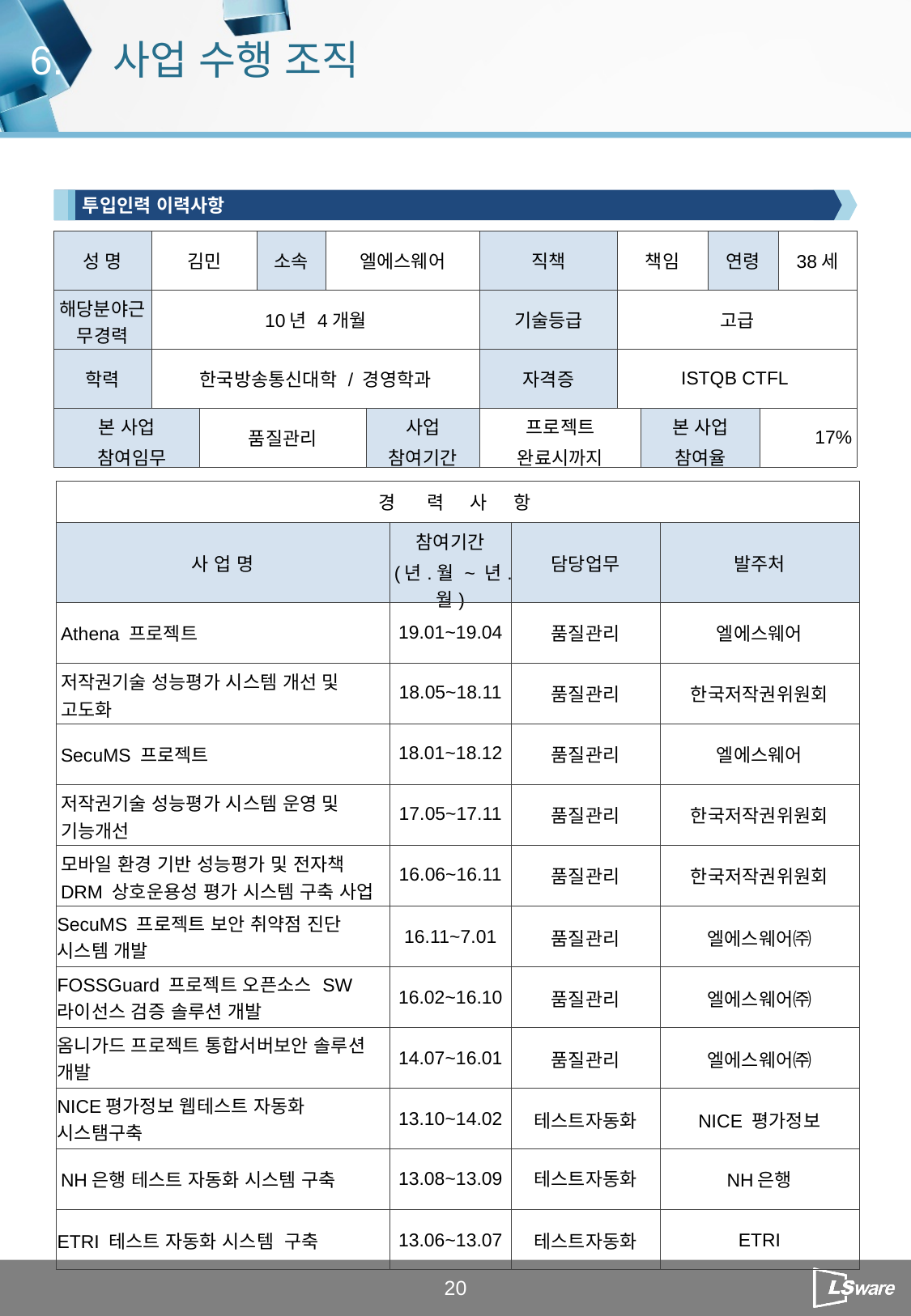

6.
사업 수행 조직

투입인력 이력사항
| 성 명 | 김민 |  | 소속 | 엘에스웨어 |  | 직책 | 책임 |  | 연령 |  | 38세 |
| --- | --- | --- | --- | --- | --- | --- | --- | --- | --- | --- | --- |
| 해당분야근무경력 | 10년 4개월 |  |  |  |  | 기술등급 | 고급 |  |  |  |  |
| 학력 | 한국방송통신대학 / 경영학과 |  |  |  |  | 자격증 | ISTQB CTFL |  |  |  |  |
| 본 사업 참여임무 |  | 품질관리 |  |  | 사업 참여기간 | 프로젝트 완료시까지 |  | 본 사업 참여율 |  | 17% |  |
| 경 력 사 항 |  |  |  |
| --- | --- | --- | --- |
| 사 업 명 | 참여기간 (년.월 ~ 년.월) | 담당업무 | 발주처 |
| Athena 프로젝트 | 19.01~19.04 | 품질관리 | 엘에스웨어 |
| 저작권기술 성능평가 시스템 개선 및 고도화 | 18.05~18.11 | 품질관리 | 한국저작권위원회 |
| SecuMS 프로젝트 | 18.01~18.12 | 품질관리 | 엘에스웨어 |
| 저작권기술 성능평가 시스템 운영 및 기능개선 | 17.05~17.11 | 품질관리 | 한국저작권위원회 |
| 모바일 환경 기반 성능평가 및 전자책 DRM 상호운용성 평가 시스템 구축 사업 | 16.06~16.11 | 품질관리 | 한국저작권위원회 |
| SecuMS 프로젝트 보안 취약점 진단 시스템 개발 | 16.11~7.01 | 품질관리 | 엘에스웨어㈜ |
| FOSSGuard 프로젝트 오픈소스 SW라이선스 검증 솔루션 개발 | 16.02~16.10 | 품질관리 | 엘에스웨어㈜ |
| 옴니가드 프로젝트 통합서버보안 솔루션 개발 | 14.07~16.01 | 품질관리 | 엘에스웨어㈜ |
| NICE평가정보 웹테스트 자동화 시스탬구축 | 13.10~14.02 | 테스트자동화 | NICE 평가정보 |
| NH은행 테스트 자동화 시스템 구축 | 13.08~13.09 | 테스트자동화 | NH은행 |
| ETRI 테스트 자동화 시스템 구축 | 13.06~13.07 | 테스트자동화 | ETRI |